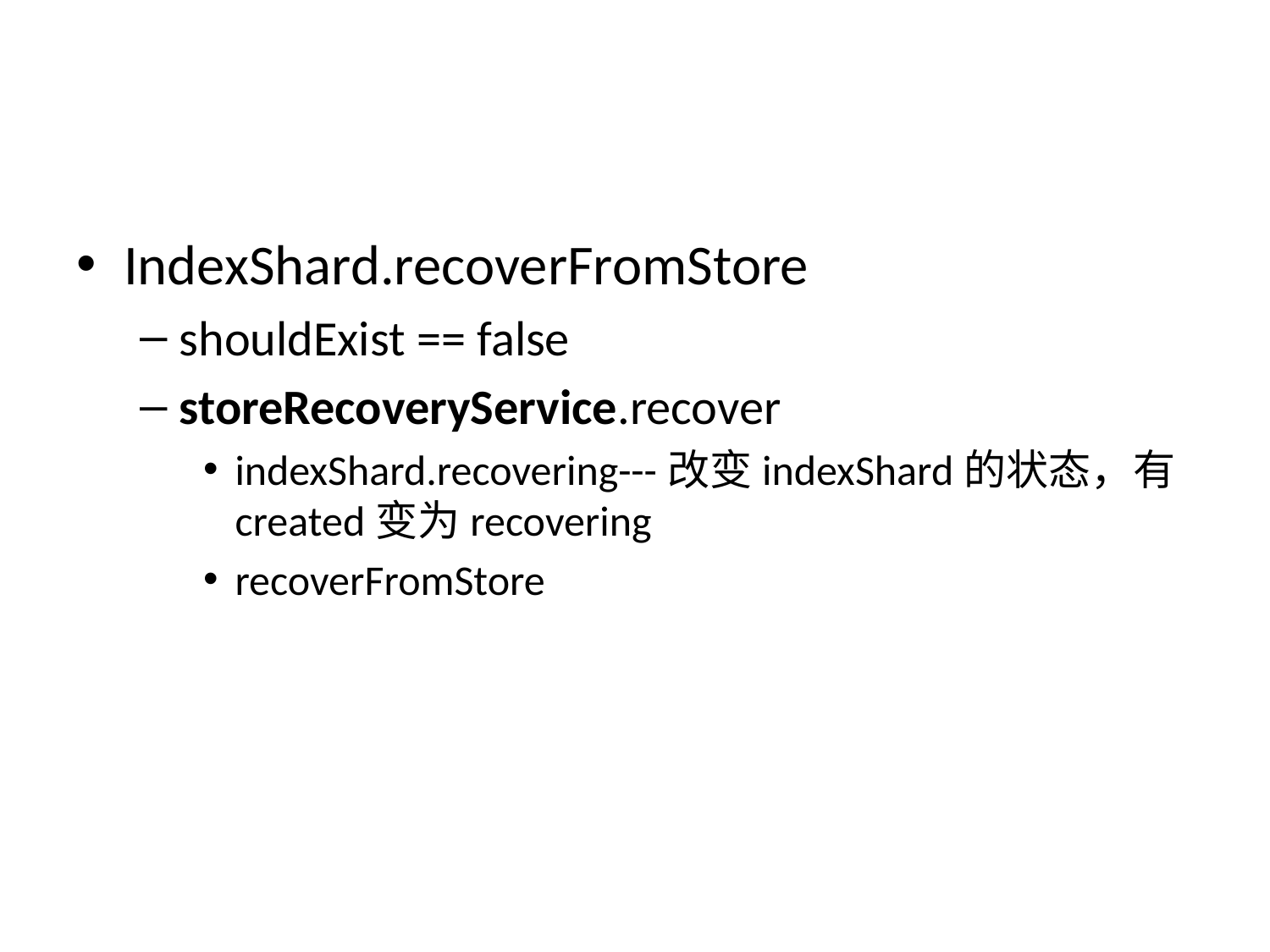

#
IndexShard.recoverFromStore
shouldExist == false
storeRecoveryService.recover
indexShard.recovering---改变indexShard的状态，有created变为recovering
recoverFromStore